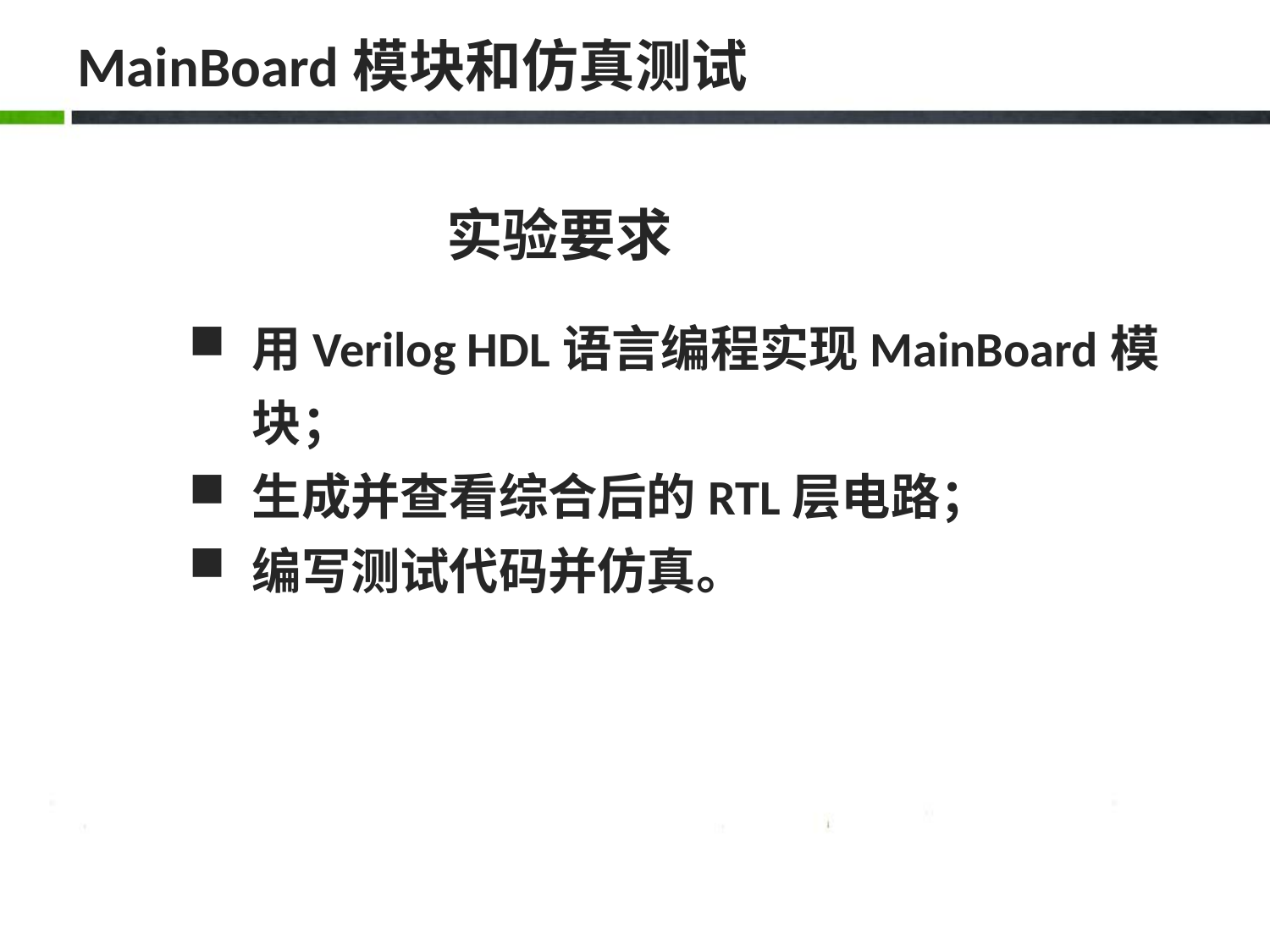

# MainBoard模块和仿真测试
实验要求
用Verilog HDL语言编程实现MainBoard模块；
生成并查看综合后的RTL层电路；
编写测试代码并仿真。